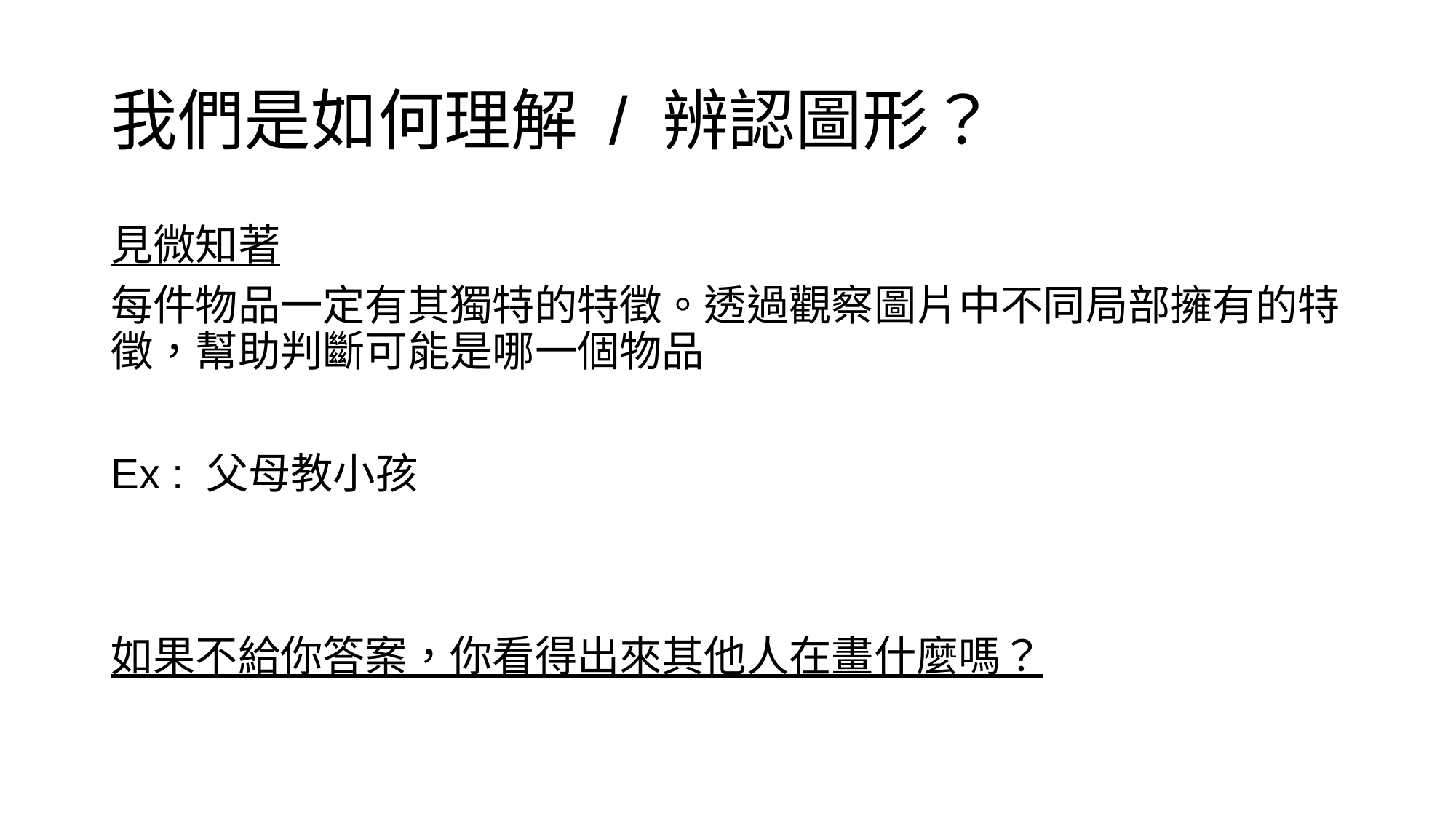

# 我們是如何理解 / 辨認圖形？
見微知著
每件物品一定有其獨特的特徵。透過觀察圖片中不同局部擁有的特徵，幫助判斷可能是哪一個物品

Ex : 父母教小孩

如果不給你答案，你看得出來其他人在畫什麼嗎？